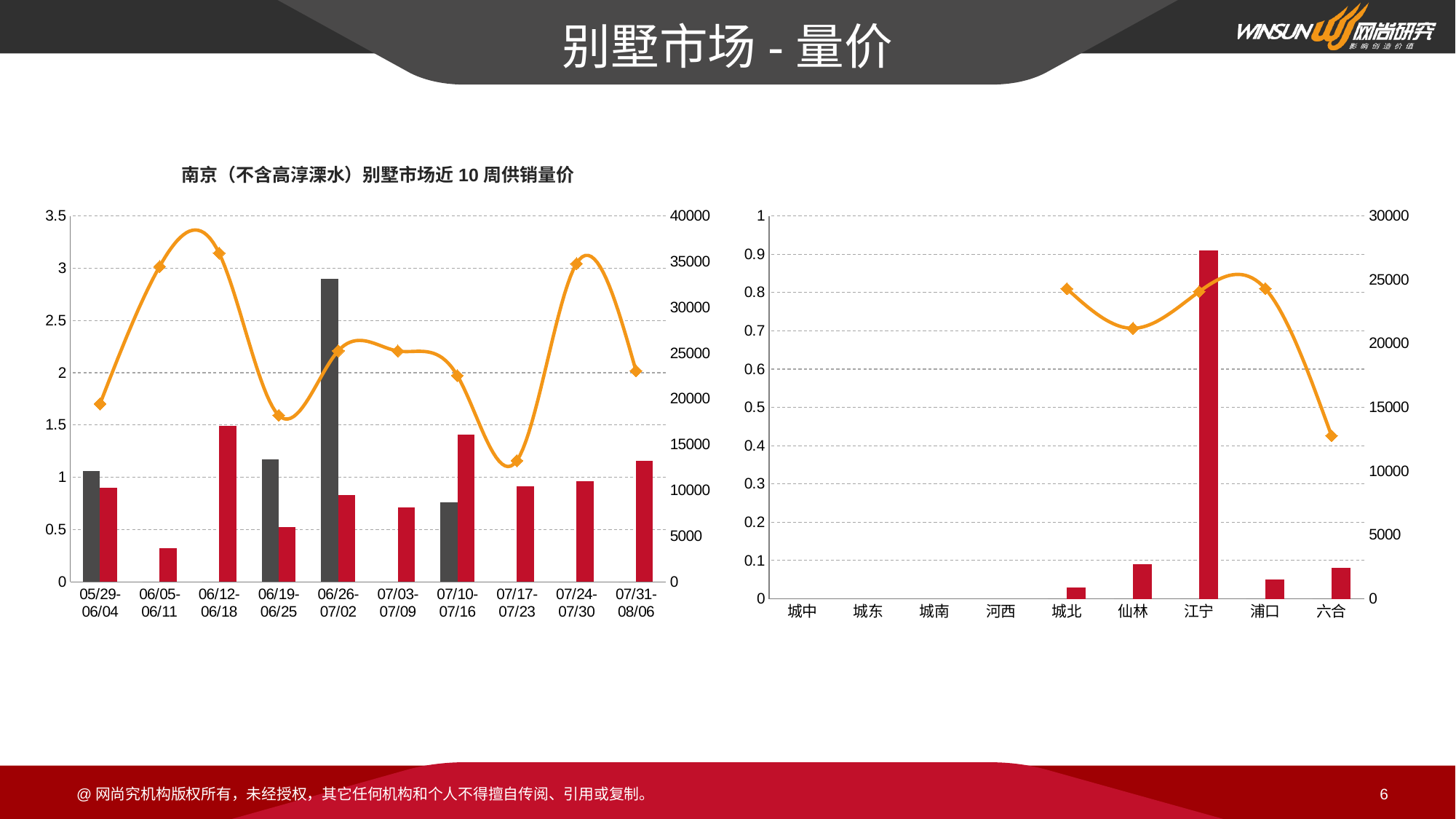

# 别墅市场-量价

南京（不含高淳溧水）别墅市场近10周供销量价

### Chart

| Category | 上市面积（万㎡） | 成交面积（万㎡） | 成交均价（元/㎡） |
|---|---|---|---|
| 05/29-06/04 | 1.06 | 0.9 | 19454.0 |
| 06/05-06/11 | 0.0 | 0.32 | 34473.0 |
| 06/12-06/18 | 0.0 | 1.49 | 35934.0 |
| 06/19-06/25 | 1.17 | 0.52 | 18192.0 |
| 06/26-07/02 | 2.9 | 0.83 | 25256.0 |
| 07/03-07/09 | 0.0 | 0.71 | 25237.0 |
| 07/10-07/16 | 0.76 | 1.41 | 22548.0 |
| 07/17-07/23 | 0.0 | 0.91 | 13240.0 |
| 07/24-07/30 | 0.0 | 0.96 | 34788.0 |
| 07/31-08/06 | 0.0 | 1.16 | 23062.0 |

### Chart

| Category | 上市面积（万㎡） | 成交面积（万㎡） | 成交均价（元/㎡） |
|---|---|---|---|
| 城中 | None | None | None |
| 城东 | None | None | None |
| 城南 | None | None | None |
| 河西 | None | None | None |
| 城北 | 0.0 | 0.03 | 24300.0 |
| 仙林 | 0.0 | 0.09 | 21194.0 |
| 江宁 | 0.0 | 0.91 | 24070.0 |
| 浦口 | 0.0 | 0.05 | 24304.0 |
| 六合 | 0.0 | 0.08 | 12778.0 |
6